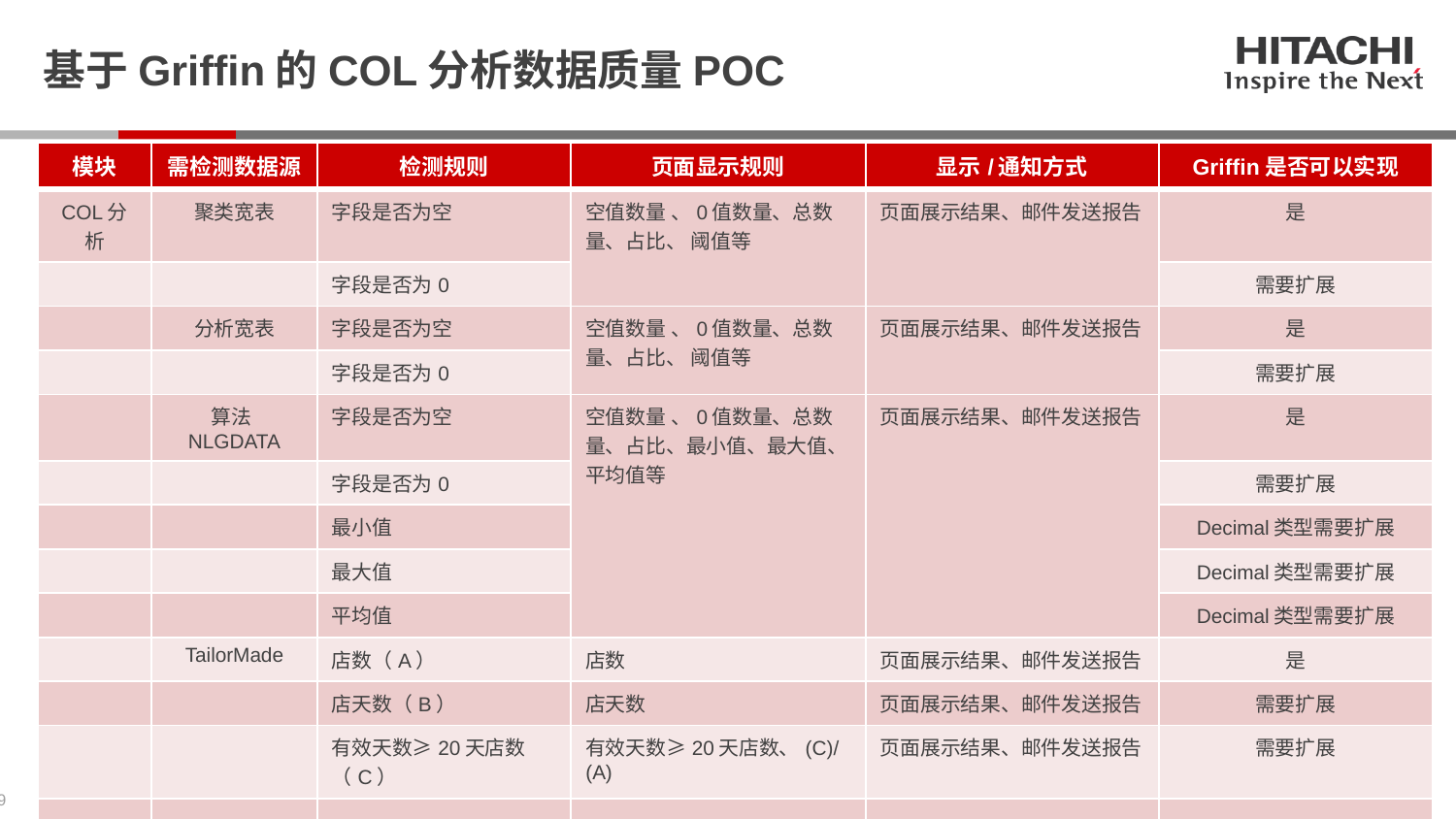

基于Griffin的COL分析数据质量POC
| 模块 | 需检测数据源 | 检测规则 | 页面显示规则 | 显示/通知方式 | Griffin是否可以实现 |
| --- | --- | --- | --- | --- | --- |
| COL分析 | 聚类宽表 | 字段是否为空 | 空值数量 、0值数量、总数量、占比、 阈值等 | 页面展示结果、邮件发送报告 | 是 |
|  |  | 字段是否为0 |  |  | 需要扩展 |
|  | 分析宽表 | 字段是否为空 | 空值数量 、0值数量、总数量、占比、 阈值等 | 页面展示结果、邮件发送报告 | 是 |
|  |  | 字段是否为0 |  |  | 需要扩展 |
|  | 算法NLGDATA | 字段是否为空 | 空值数量 、0值数量、总数量、占比、最小值、最大值、平均值等 | 页面展示结果、邮件发送报告 | 是 |
|  |  | 字段是否为0 |  |  | 需要扩展 |
|  |  | 最小值 |  |  | Decimal类型需要扩展 |
|  |  | 最大值 |  |  | Decimal类型需要扩展 |
|  |  | 平均值 |  |  | Decimal类型需要扩展 |
|  | TailorMade | 店数（A） | 店数 | 页面展示结果、邮件发送报告 | 是 |
|  |  | 店天数（B） | 店天数 | 页面展示结果、邮件发送报告 | 需要扩展 |
|  |  | 有效天数≥20天店数（C） | 有效天数≥20天店数、(C)/(A) | 页面展示结果、邮件发送报告 | 需要扩展 |
|  |  |  |  |  |  |